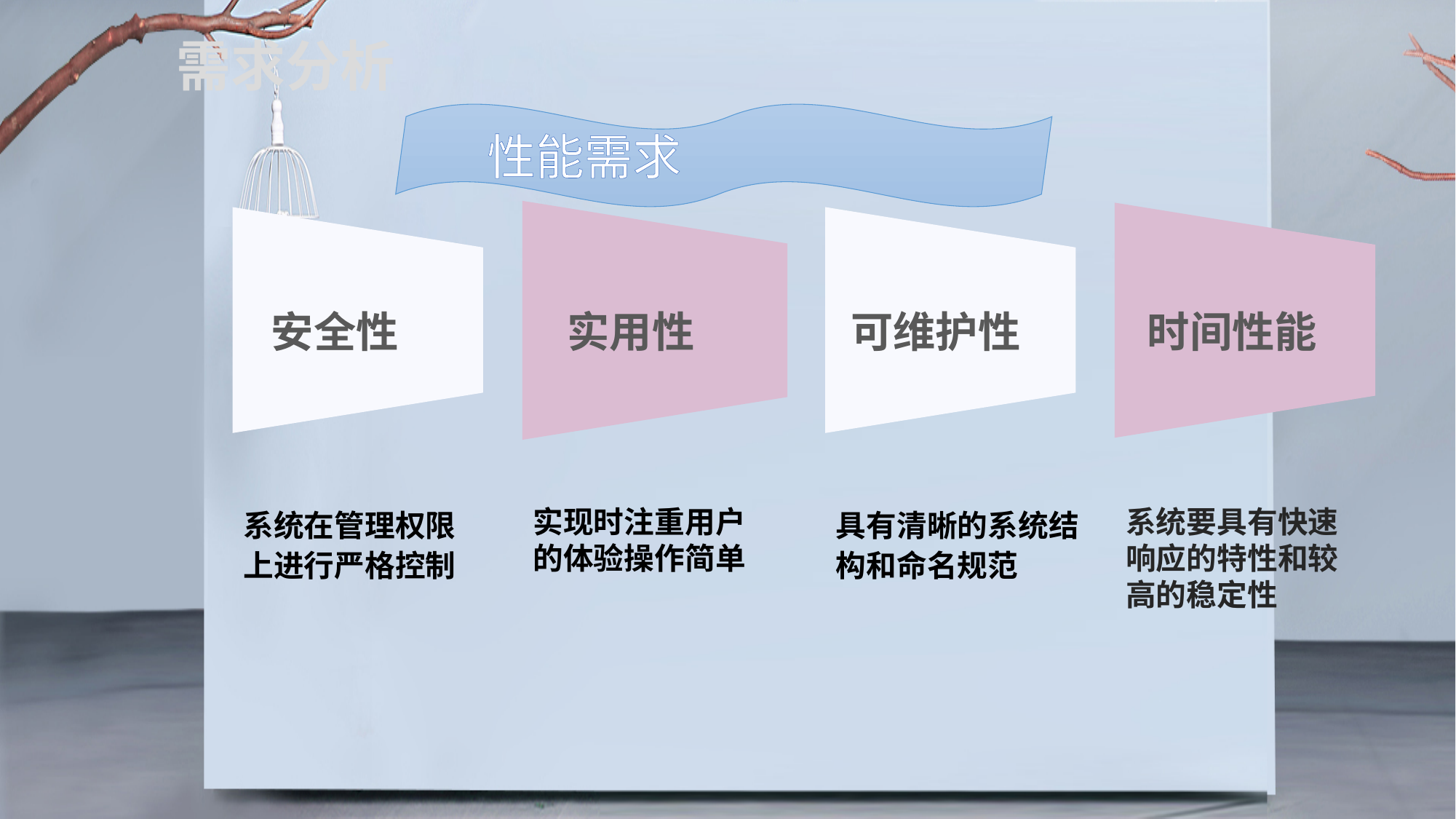

需求分析

性能需求

安全性
实用性
可维护性
时间性能
系统在管理权限上进行严格控制
具有清晰的系统结构和命名规范
实现时注重用户的体验操作简单
系统要具有快速响应的特性和较高的稳定性